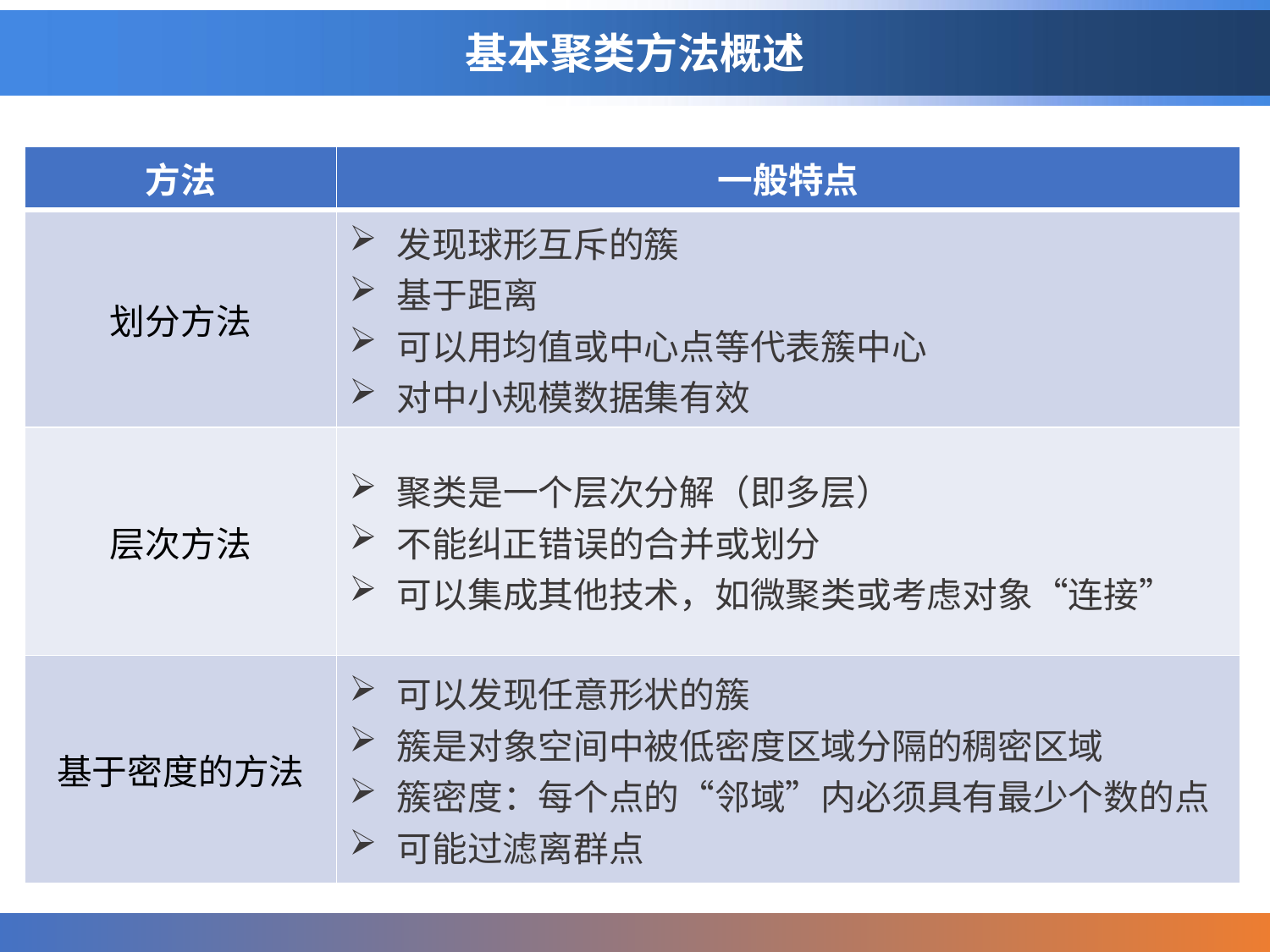

# 基本聚类方法概述
| 方法 | 一般特点 |
| --- | --- |
| 划分方法 | 发现球形互斥的簇 基于距离 可以用均值或中心点等代表簇中心 对中小规模数据集有效 |
| 层次方法 | 聚类是一个层次分解（即多层） 不能纠正错误的合并或划分 可以集成其他技术，如微聚类或考虑对象“连接” |
| 基于密度的方法 | 可以发现任意形状的簇 簇是对象空间中被低密度区域分隔的稠密区域 簇密度：每个点的“邻域”内必须具有最少个数的点 可能过滤离群点 |